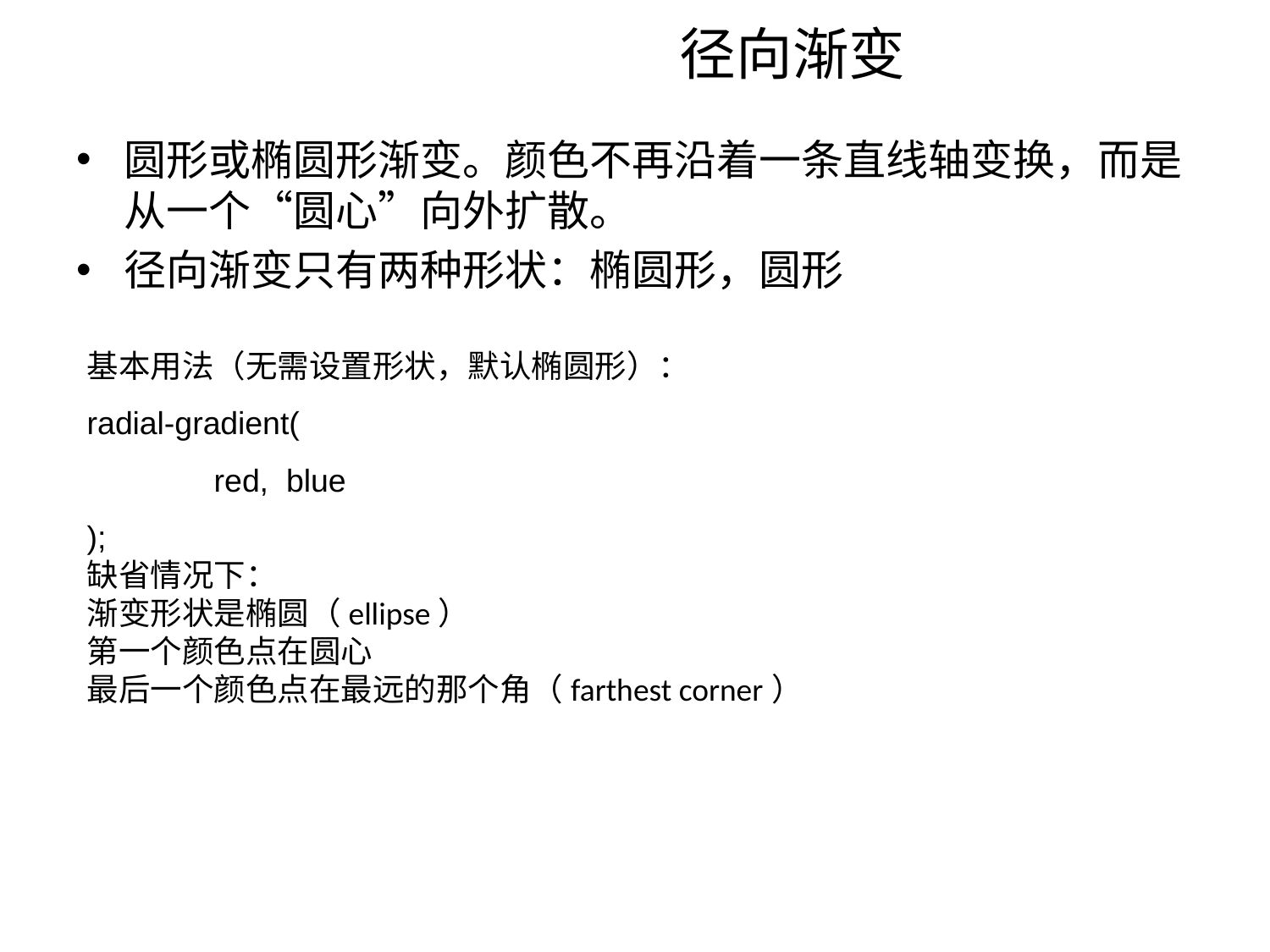

# 径向渐变
圆形或椭圆形渐变。颜色不再沿着一条直线轴变换，而是从一个“圆心”向外扩散。
径向渐变只有两种形状：椭圆形，圆形
基本用法（无需设置形状，默认椭圆形）：
radial-gradient(
	red,  blue
);
缺省情况下：
渐变形状是椭圆（ellipse）
第一个颜色点在圆心
最后一个颜色点在最远的那个角（farthest corner）